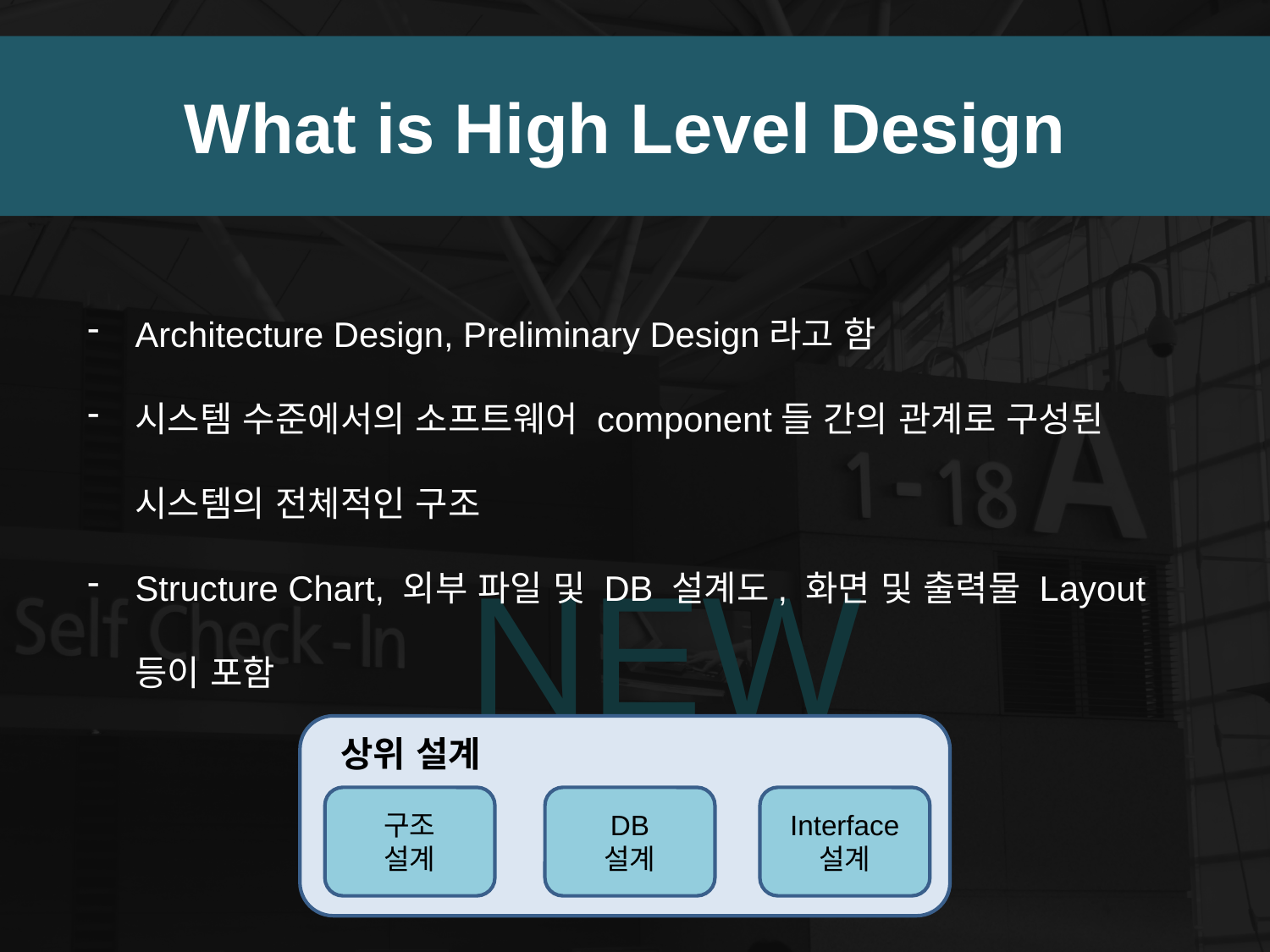

What is High Level Design
Architecture Design, Preliminary Design라고 함
시스템 수준에서의 소프트웨어 component들 간의 관계로 구성된 시스템의 전체적인 구조
Structure Chart, 외부 파일 및 DB 설계도, 화면 및 출력물 Layout 등이 포함
NEW
 상위 설계
구조
설계
DB
설계
Interface
설계